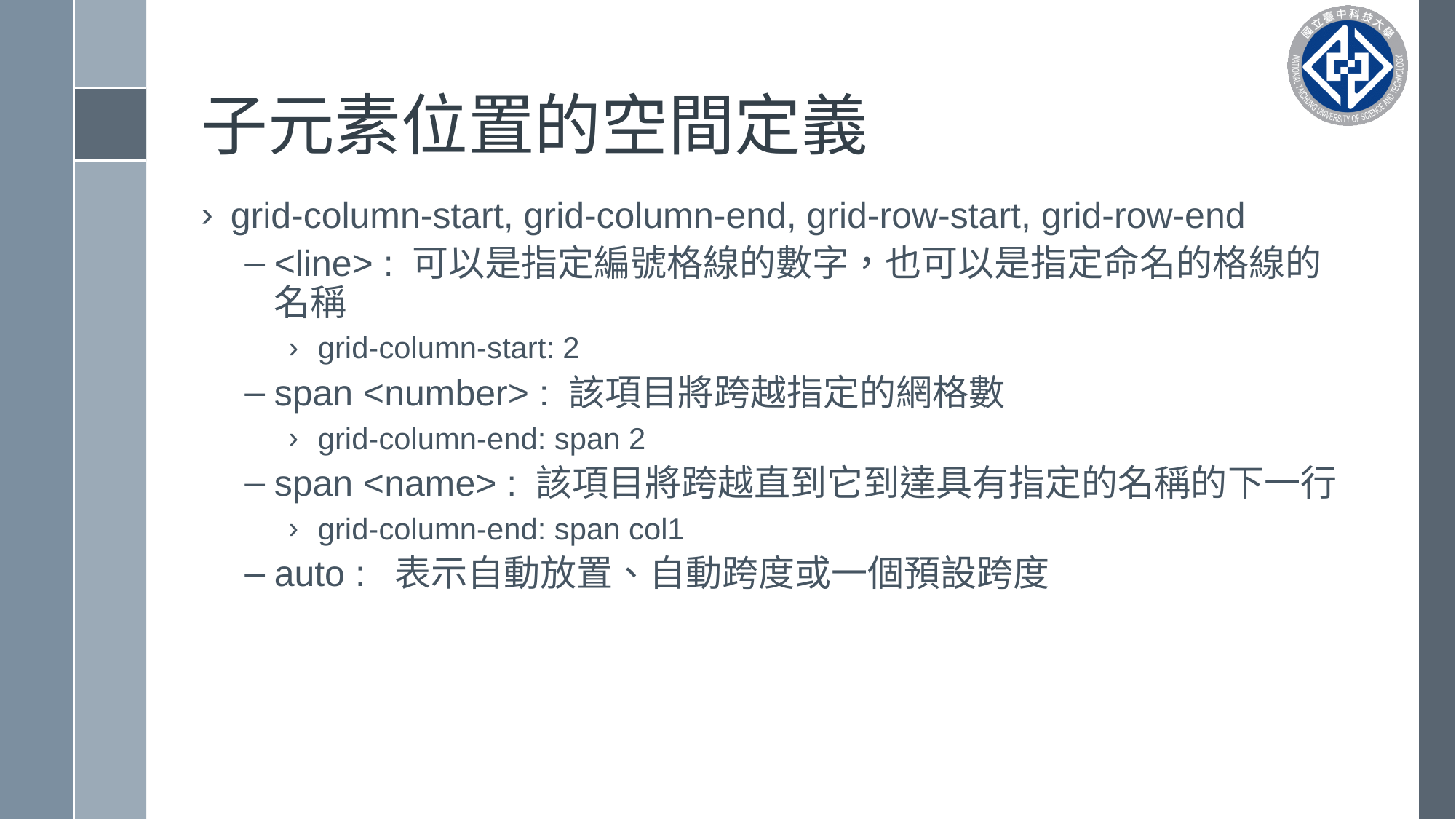

# 子元素位置的空間定義
grid-column-start, grid-column-end, grid-row-start, grid-row-end
<line> : 可以是指定編號格線的數字，也可以是指定命名的格線的名稱
grid-column-start: 2
span <number> : 該項目將跨越指定的網格數
grid-column-end: span 2
span <name> : 該項目將跨越直到它到達具有指定的名稱的下一行
grid-column-end: span col1
auto :  表示自動放置、自動跨度或一個預設跨度